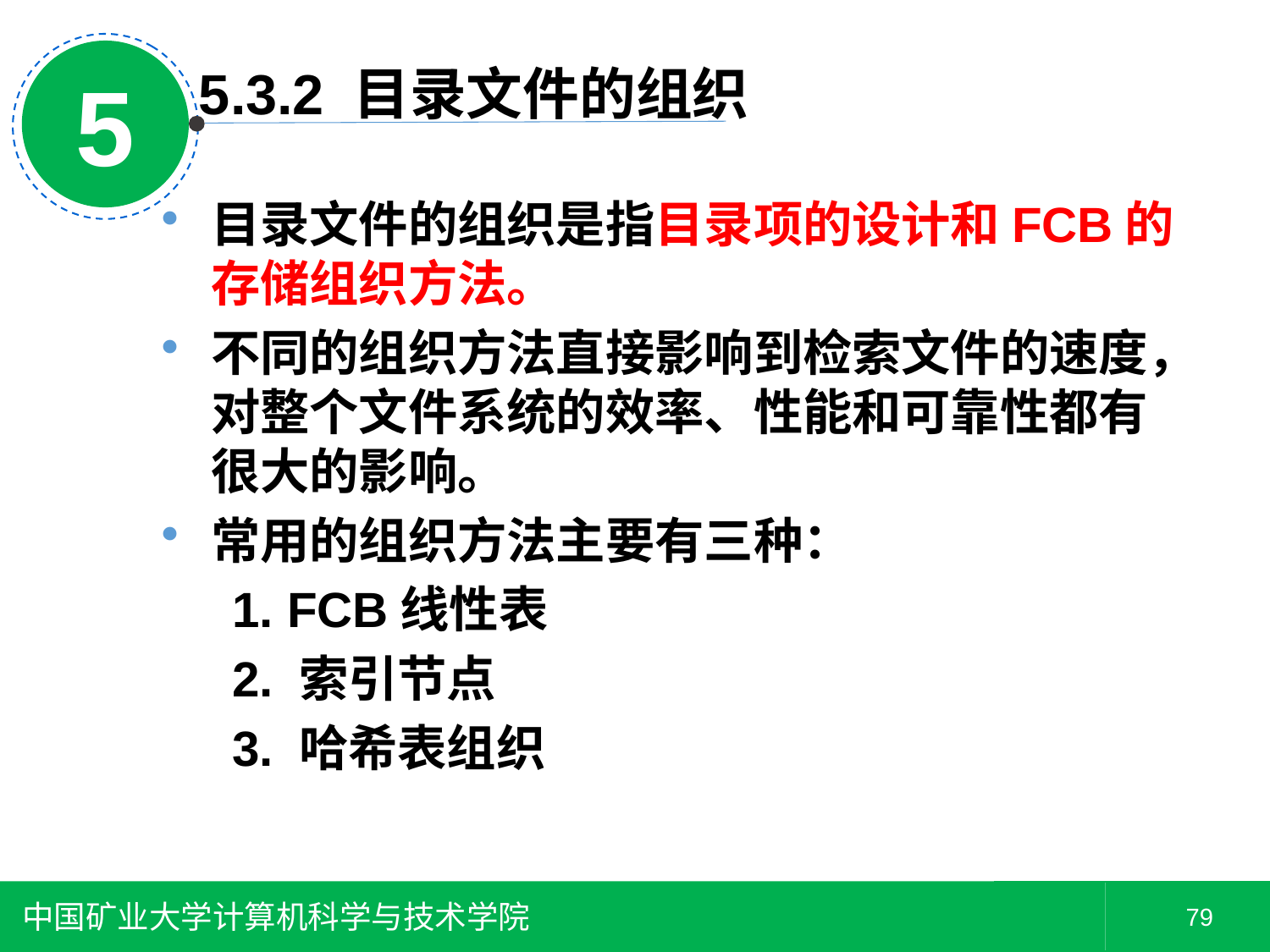

5
5.3.2 目录文件的组织

目录文件的组织是指目录项的设计和FCB的存储组织方法。
不同的组织方法直接影响到检索文件的速度，对整个文件系统的效率、性能和可靠性都有很大的影响。
常用的组织方法主要有三种：
     1. FCB线性表
     2. 索引节点
     3. 哈希表组织